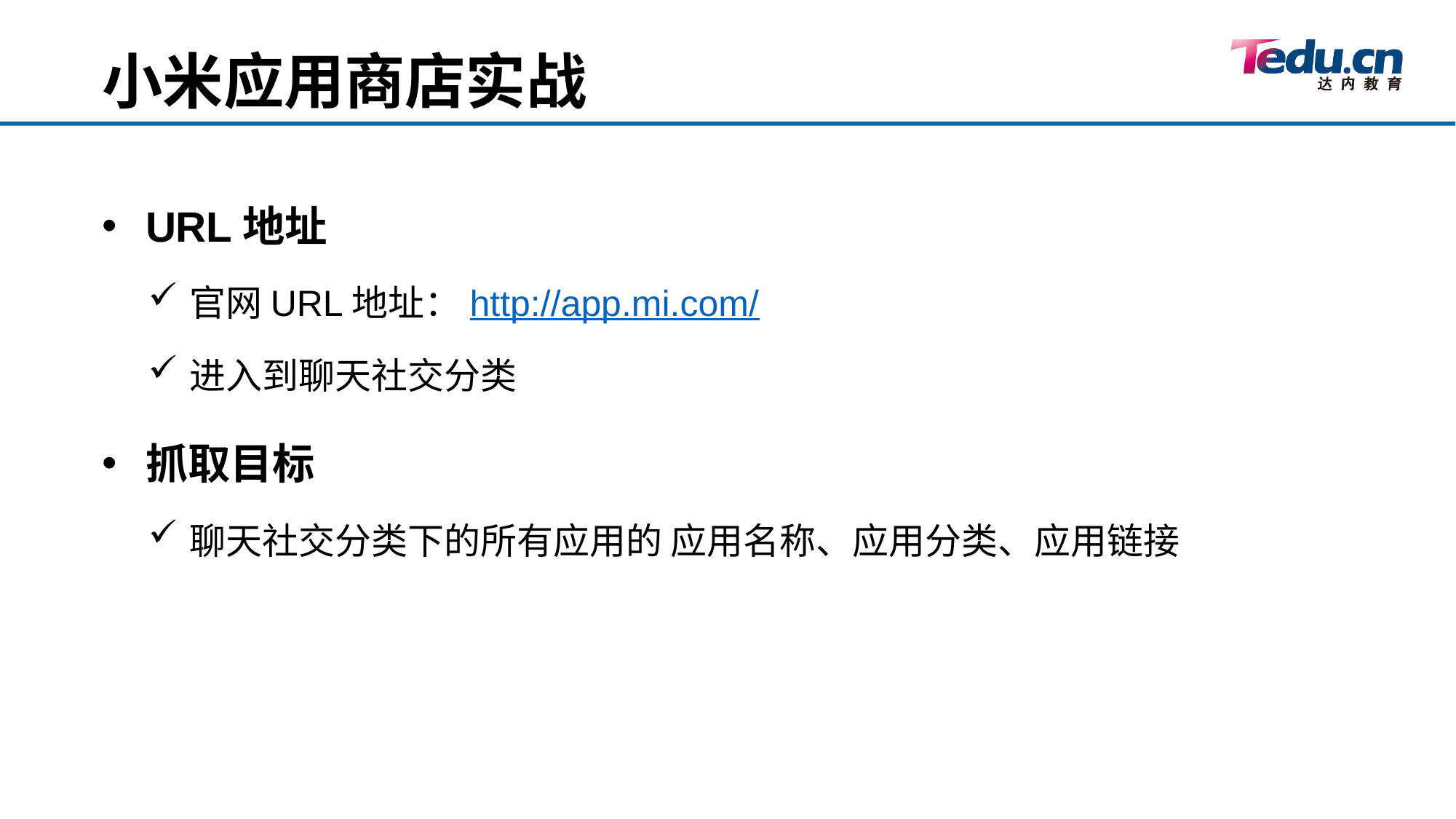

小米应用商店实战
URL地址
官网URL地址：http://app.mi.com/
进入到聊天社交分类
抓取目标
聊天社交分类下的所有应用的 应用名称、应用分类、应用链接